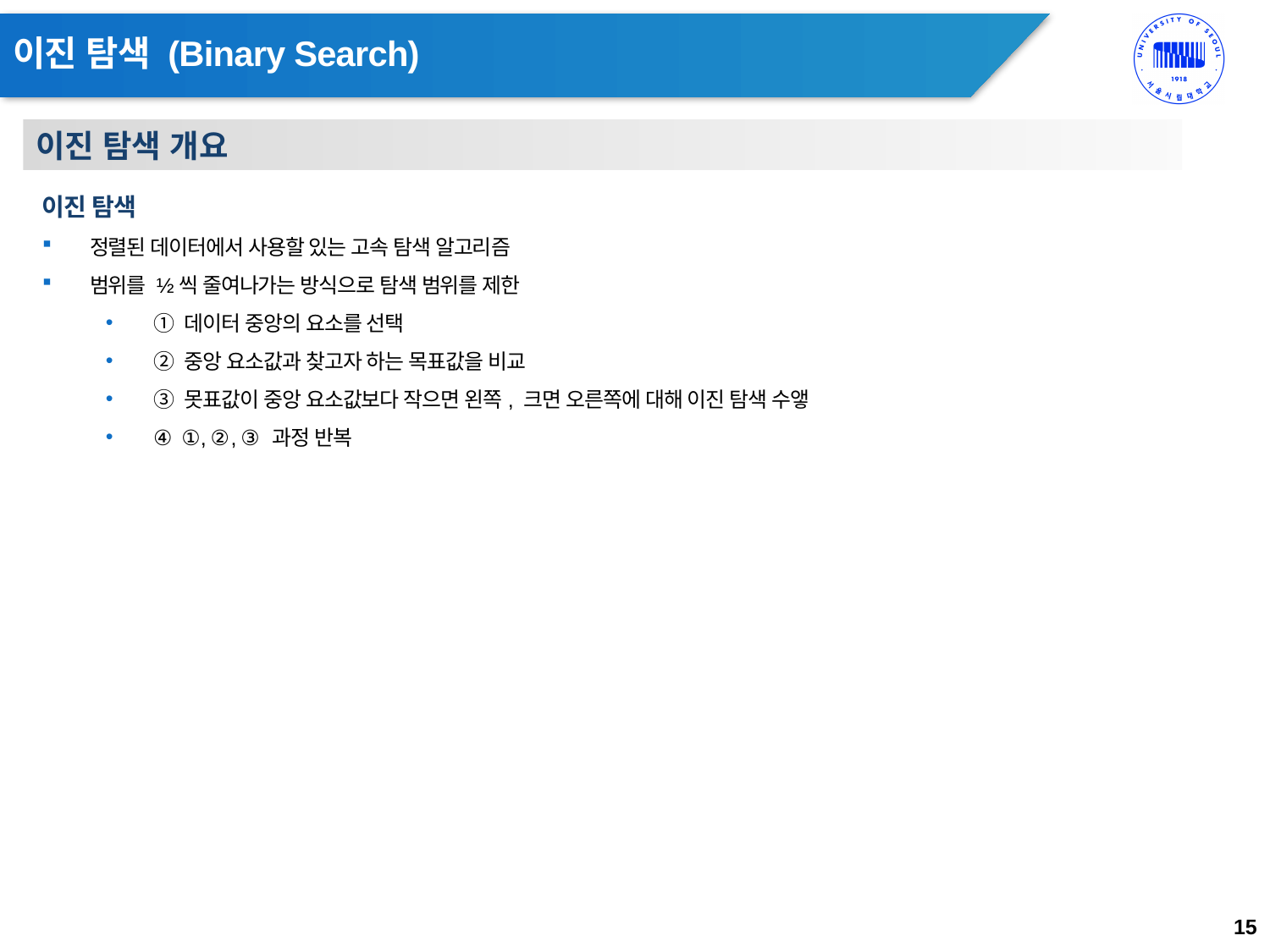

# 이진 탐색 (Binary Search)
이진 탐색 개요
이진 탐색
정렬된 데이터에서 사용할 있는 고속 탐색 알고리즘
범위를 ½씩 줄여나가는 방식으로 탐색 범위를 제한
① 데이터 중앙의 요소를 선택
② 중앙 요소값과 찾고자 하는 목표값을 비교
③ 못표값이 중앙 요소값보다 작으면 왼쪽, 크면 오른쪽에 대해 이진 탐색 수앻
④  ①, ②, ③ 과정 반복
15